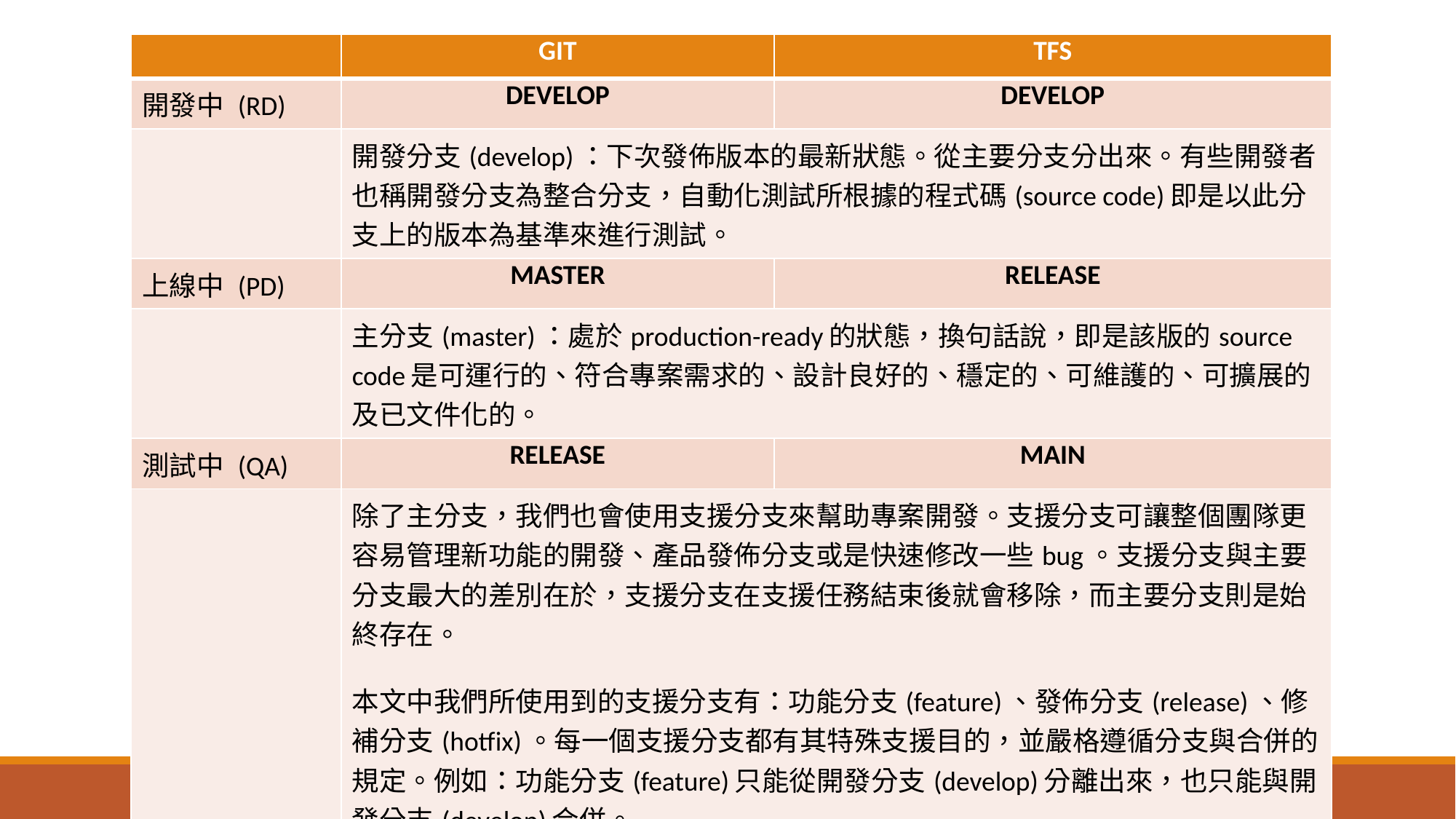

# 名詞對照
|  | GIT | TFS |
| --- | --- | --- |
| 開發中 (RD) | DEVELOP | DEVELOP |
|  | 開發分支(develop)：下次發佈版本的最新狀態。從主要分支分出來。有些開發者也稱開發分支為整合分支，自動化測試所根據的程式碼(source code)即是以此分支上的版本為基準來進行測試。 |  |
| 上線中 (PD) | MASTER | RELEASE |
|  | 主分支(master)：處於production-ready的狀態，換句話說，即是該版的source code是可運行的、符合專案需求的、設計良好的、穩定的、可維護的、可擴展的及已文件化的。 |  |
| 測試中 (QA) | RELEASE | MAIN |
|  | 除了主分支，我們也會使用支援分支來幫助專案開發。支援分支可讓整個團隊更容易管理新功能的開發、產品發佈分支或是快速修改一些bug。支援分支與主要分支最大的差別在於，支援分支在支援任務結束後就會移除，而主要分支則是始終存在。 本文中我們所使用到的支援分支有：功能分支(feature)、發佈分支(release)、修補分支(hotfix)。每一個支援分支都有其特殊支援目的，並嚴格遵循分支與合併的規定。例如：功能分支(feature)只能從開發分支(develop)分離出來，也只能與開發分支(develop)合併。 |  |